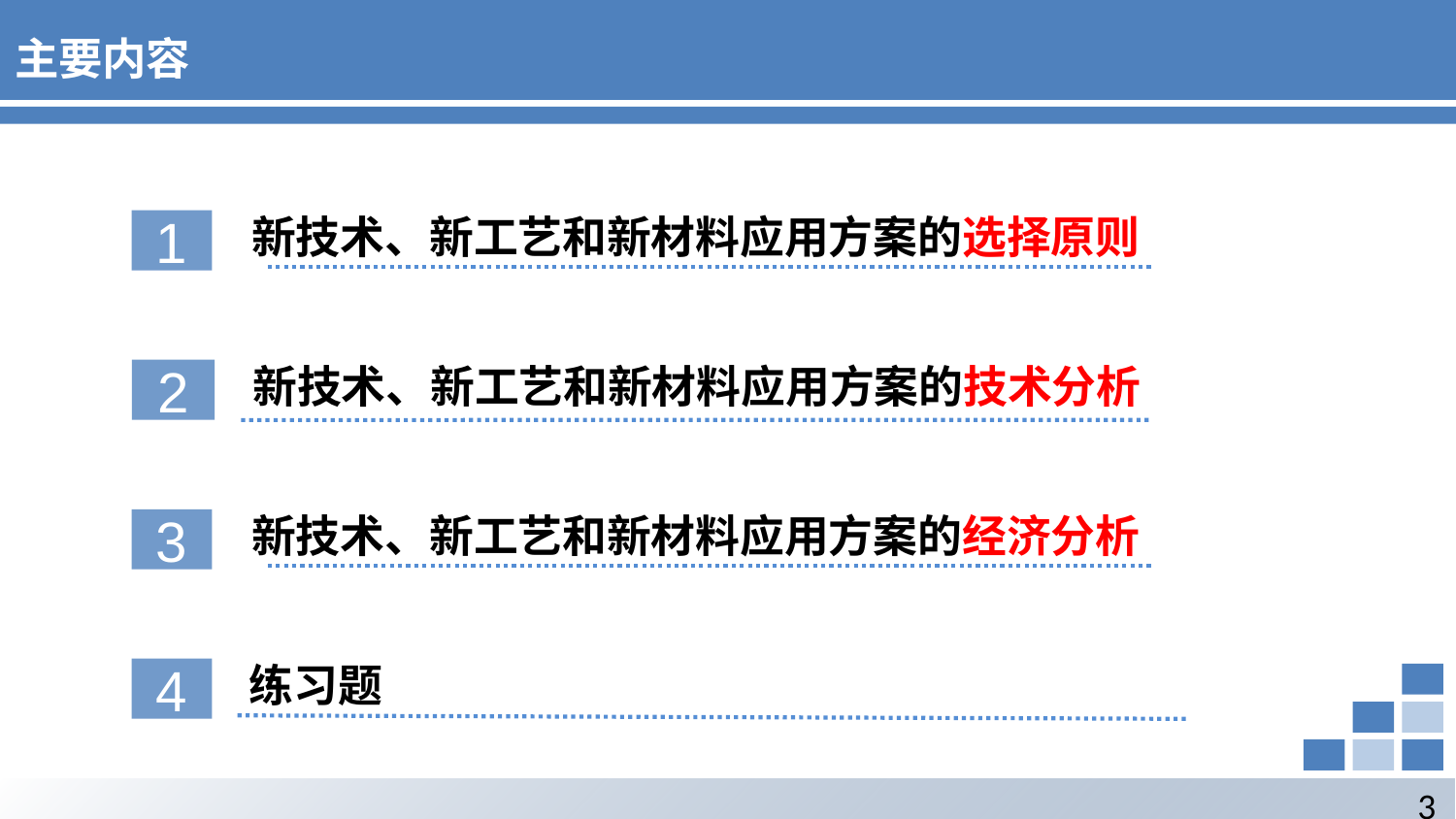

# 主要内容

新技术、新工艺和新材料应用方案的选择原则
1
新技术、新工艺和新材料应用方案的技术分析
2
新技术、新工艺和新材料应用方案的经济分析
3
练习题
4

3